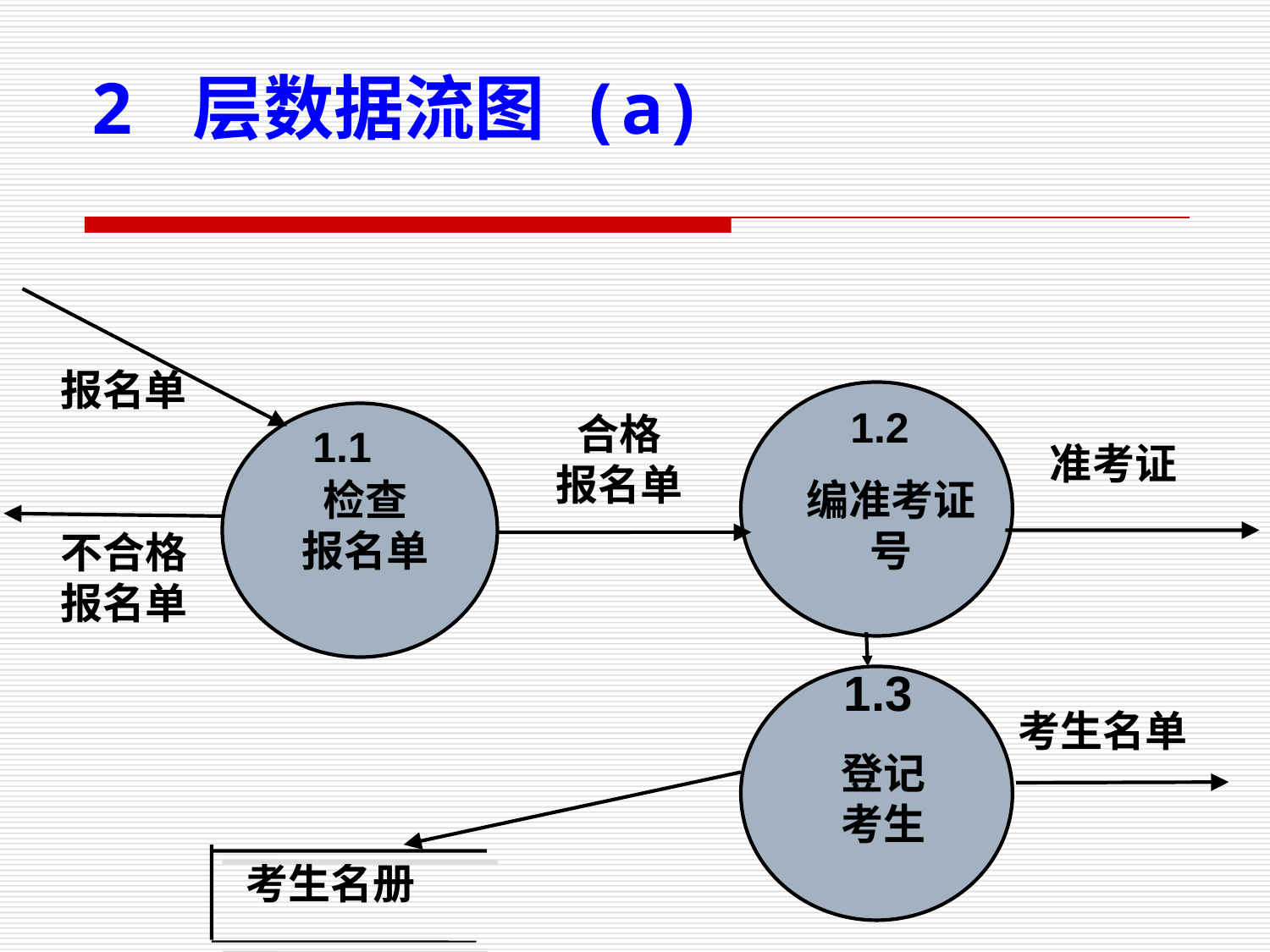

2 层数据流图 (a)

报名单

1.2
合格
报名单

1.1
准考证
检查
报名单
编准考证号

不合格
报名单

1.3

考生名单
登记
考生

考生名册